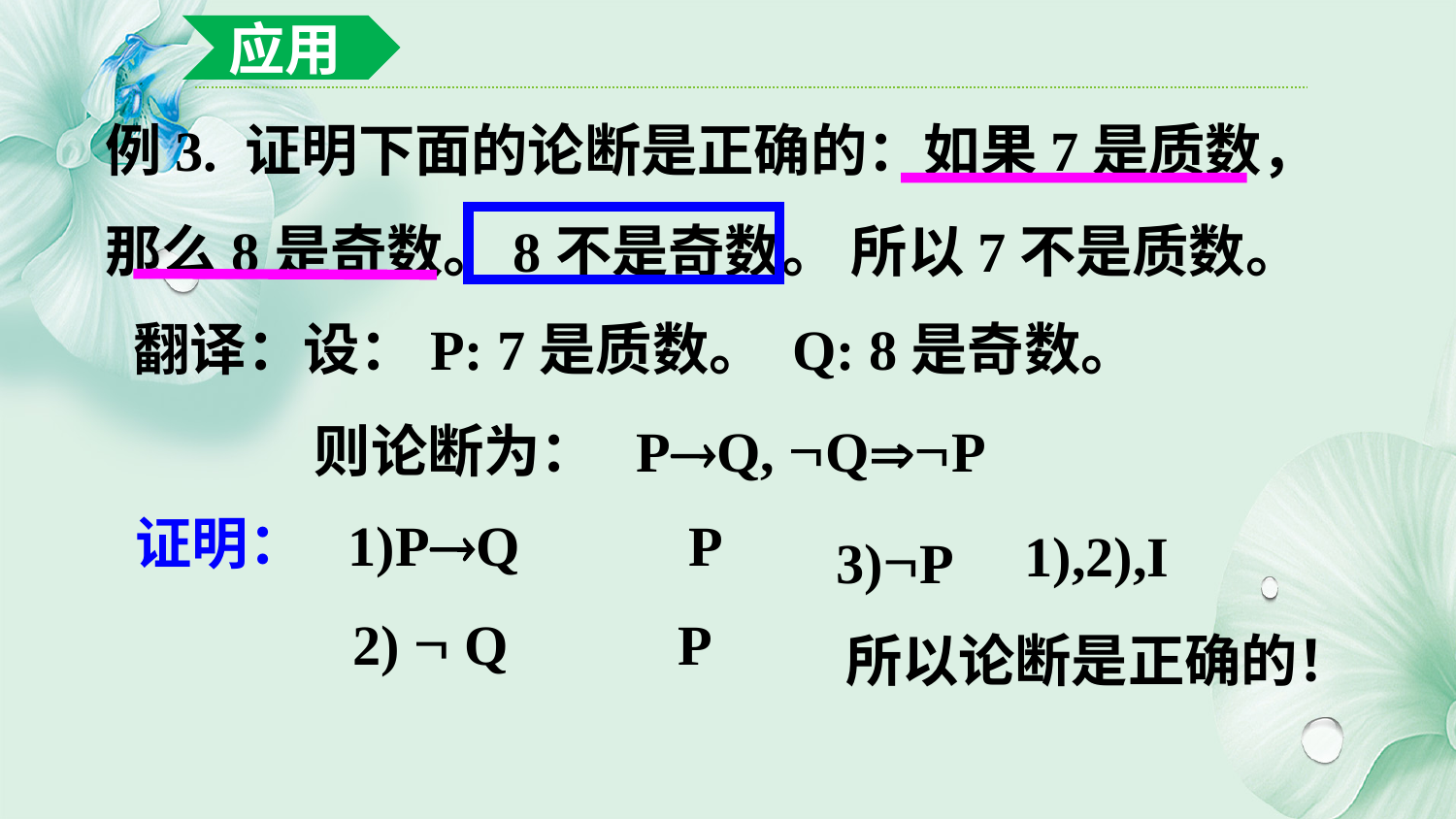

应用
例3. 证明下面的论断是正确的：如果7是质数，
那么8是奇数。8不是奇数。 所以7不是质数。

翻译：设：P: 7是质数。 Q: 8是奇数。
             则论断为：  P→Q, ¬Q⇒¬P

证明：
1)P→Q            P
1),2),I
3)¬P
2) ¬ Q            P
所以论断是正确的！